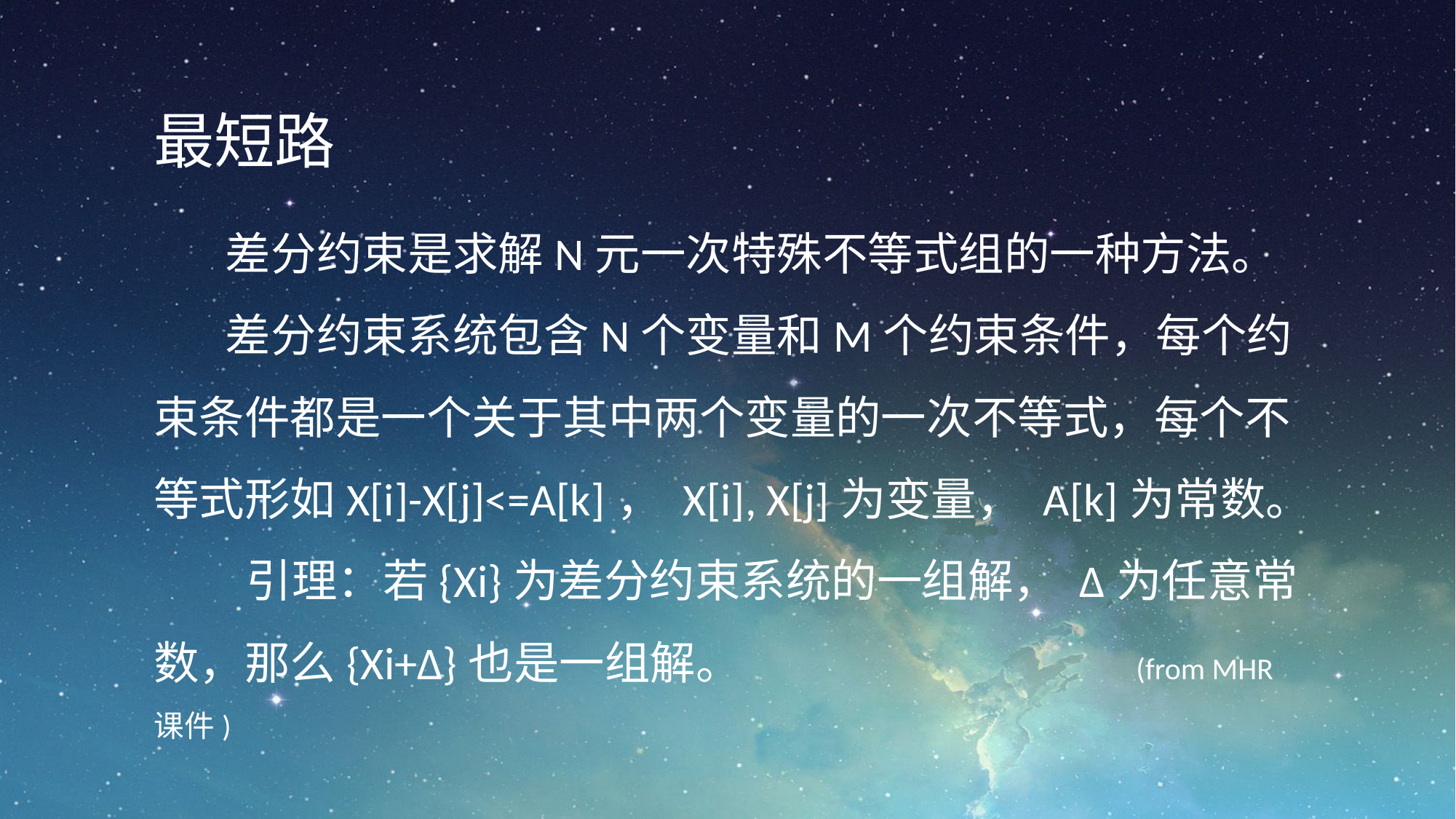

最短路
差分约束是求解N元一次特殊不等式组的一种方法。
差分约束系统包含N个变量和M个约束条件，每个约束条件都是一个关于其中两个变量的一次不等式，每个不等式形如X[i]-X[j]<=A[k]， X[i], X[j]为变量， A[k]为常数。
 引理：若{Xi}为差分约束系统的一组解， Δ为任意常数，那么{Xi+Δ}也是一组解。				(from MHR 课件)